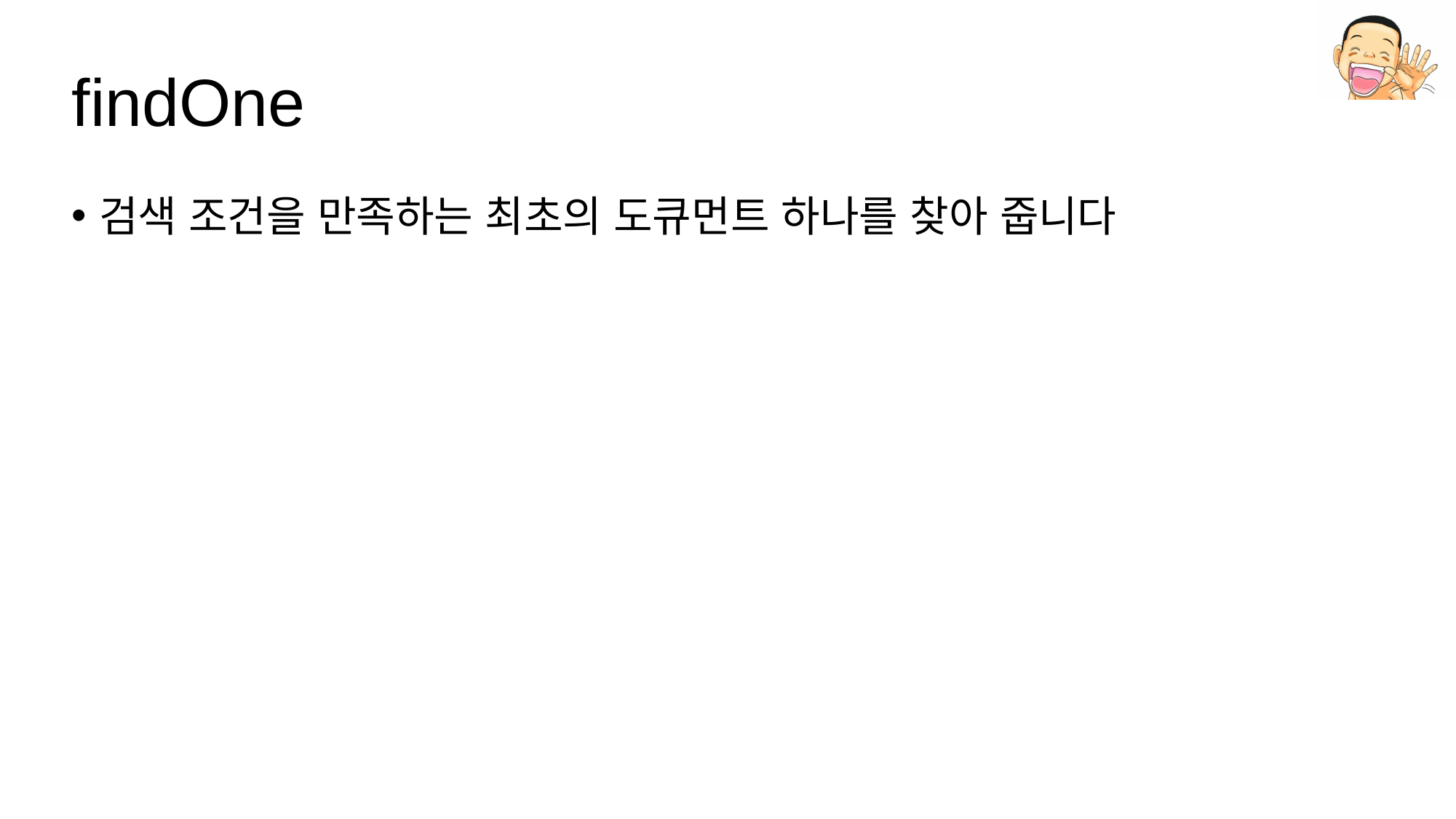

# findOne
검색 조건을 만족하는 최초의 도큐먼트 하나를 찾아 줍니다